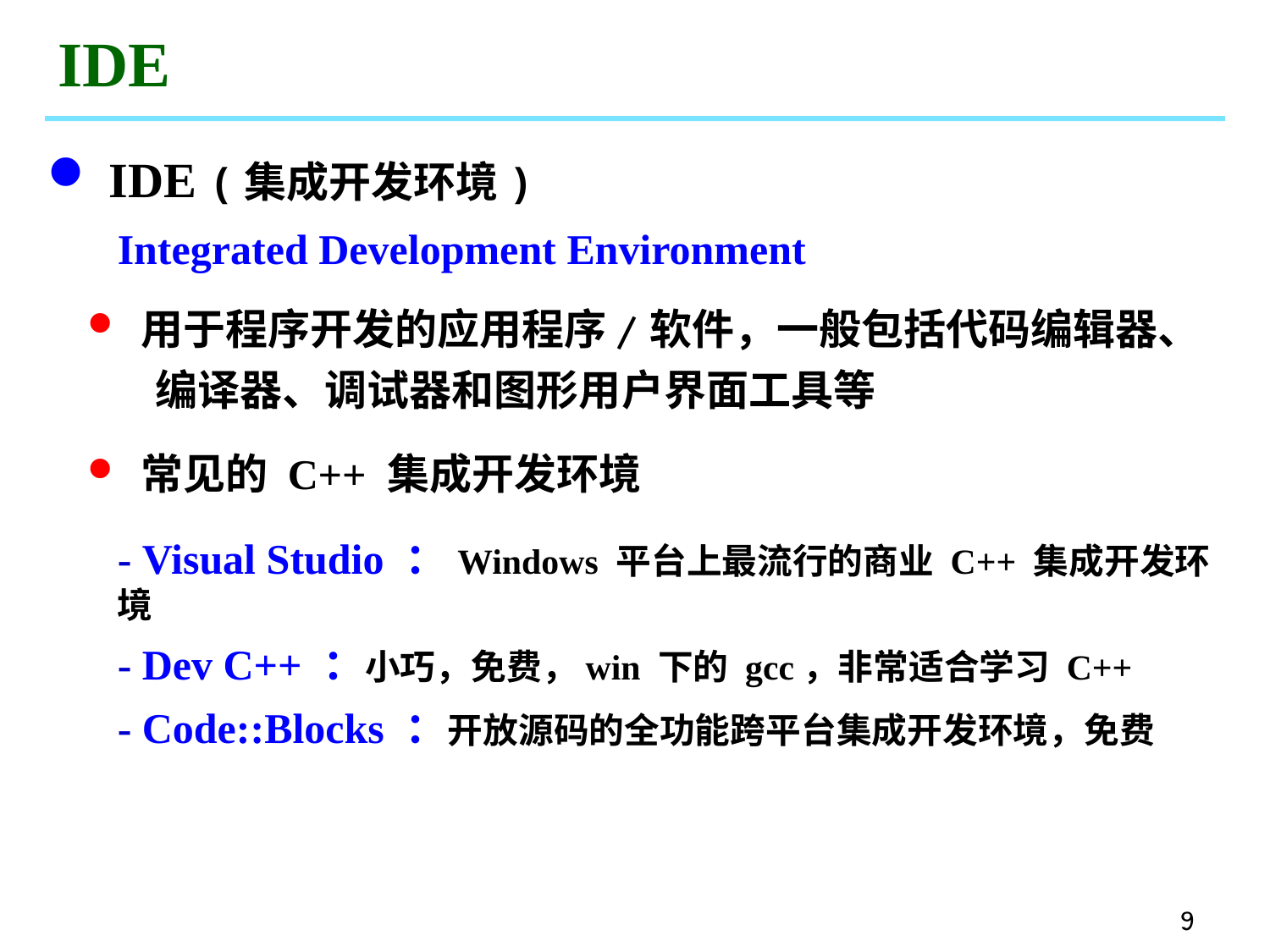

# IDE
 IDE (集成开发环境)
Integrated Development Environment
 用于程序开发的应用程序/软件，一般包括代码编辑器、
    编译器、调试器和图形用户界面工具等
 常见的 C++ 集成开发环境
- Visual Studio ：Windows 平台上最流行的商业 C++ 集成开发环境
- Dev C++ ：小巧，免费，win 下的 gcc，非常适合学习 C++
- Code::Blocks ：开放源码的全功能跨平台集成开发环境，免费
9